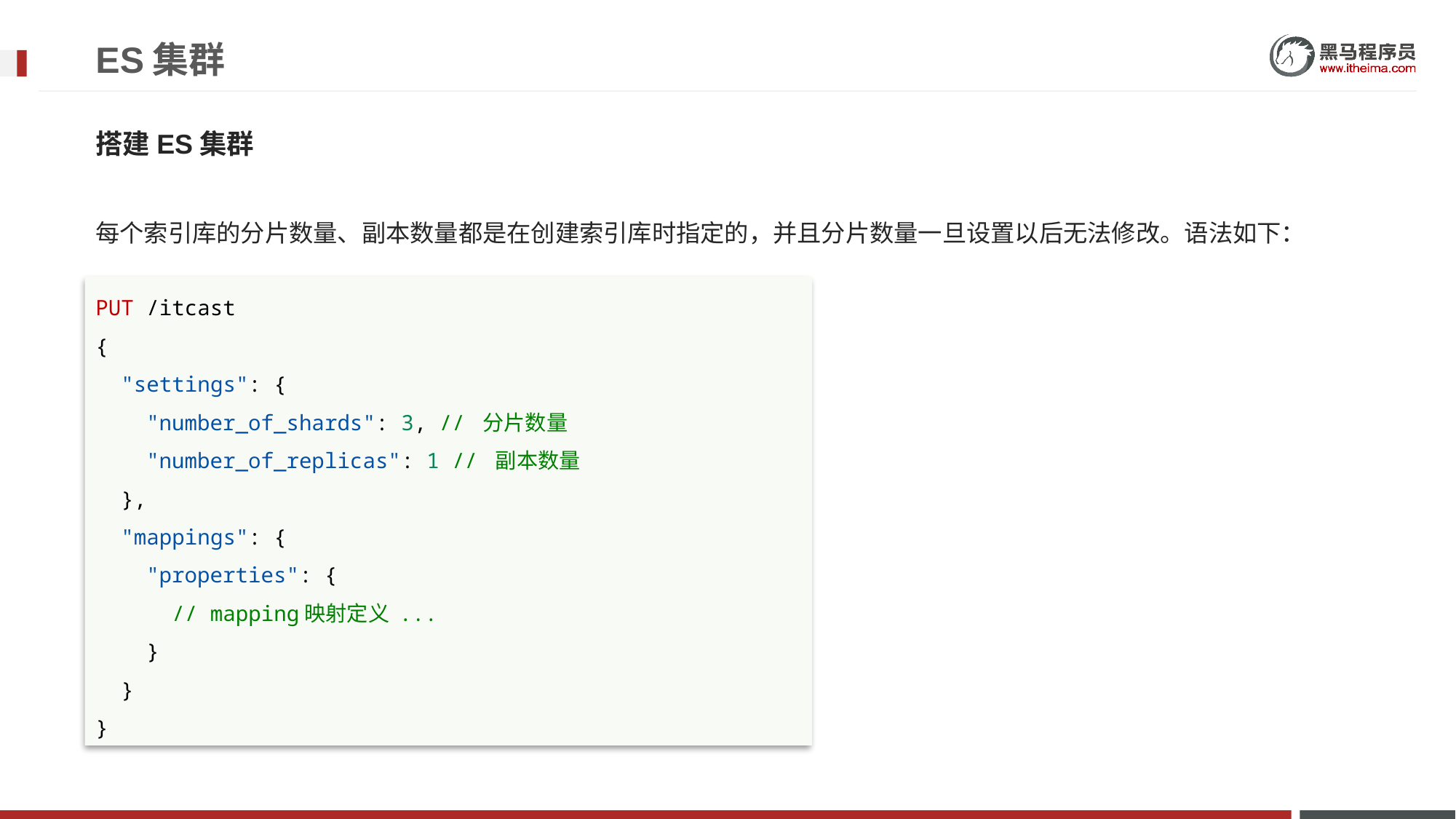

# ES集群
搭建ES集群
每个索引库的分片数量、副本数量都是在创建索引库时指定的，并且分片数量一旦设置以后无法修改。语法如下：
PUT /itcast
{
  "settings": {
    "number_of_shards": 3, // 分片数量
    "number_of_replicas": 1 // 副本数量
  },
  "mappings": {
    "properties": {
      // mapping映射定义 ...
    }
  }
}